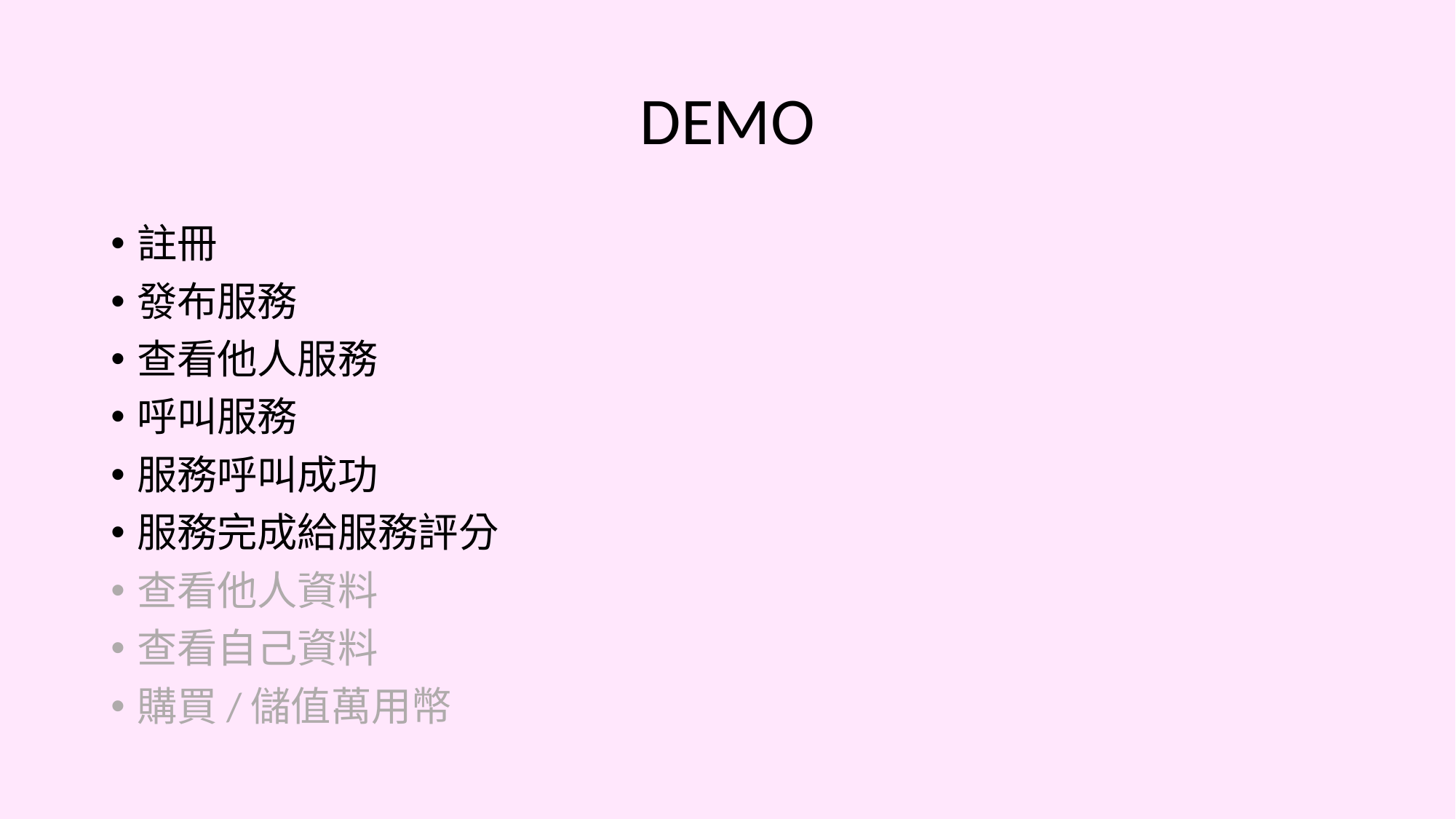

# DEMO
註冊
發布服務
查看他人服務
呼叫服務
服務呼叫成功
服務完成給服務評分
查看他人資料
查看自己資料
購買/儲值萬用幣